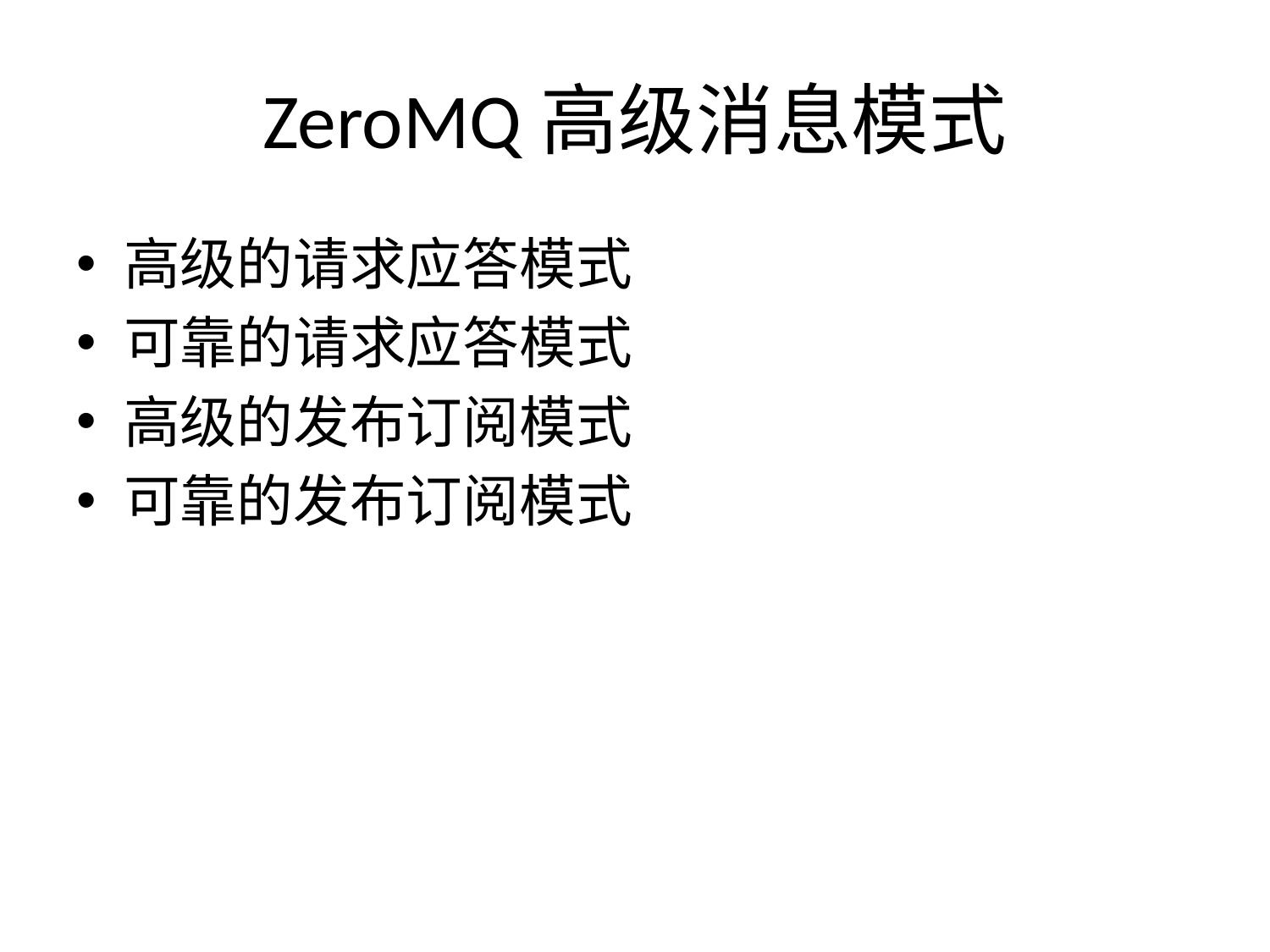

# ZeroMQ高级消息模式
高级的请求应答模式
可靠的请求应答模式
高级的发布订阅模式
可靠的发布订阅模式